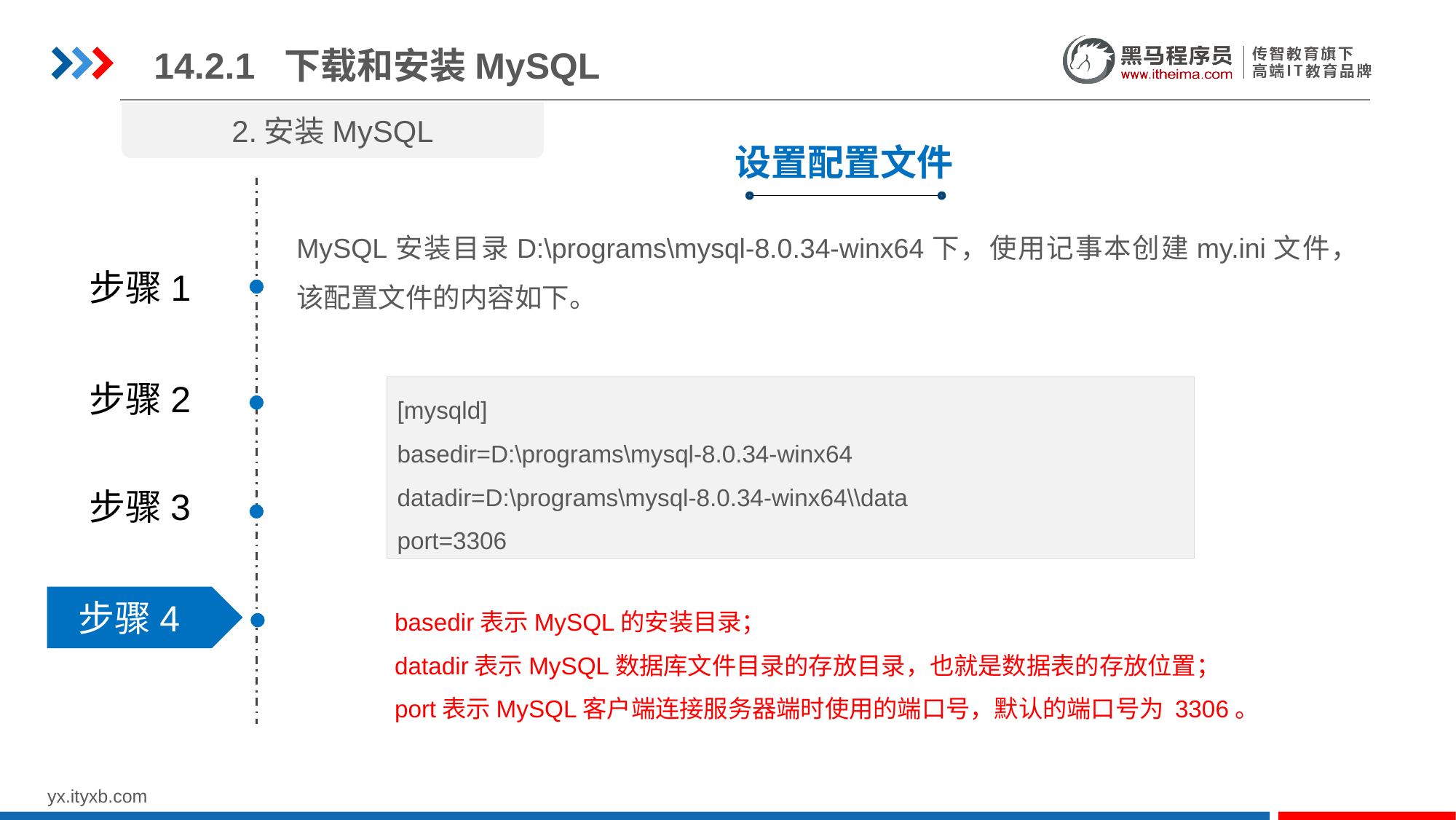

14.2.1  下载和安装MySQL

2.安装MySQL
设置配置文件
多线程

MySQL安装目录D:\programs\mysql-8.0.34-winx64下，使用记事本创建my.ini文件，该配置文件的内容如下。
步骤1

步骤2
[mysqld]
basedir=D:\programs\mysql-8.0.34-winx64
datadir=D:\programs\mysql-8.0.34-winx64\\data
port=3306

步骤3

basedir表示MySQL的安装目录；
datadir表示MySQL数据库文件目录的存放目录，也就是数据表的存放位置；
port表示MySQL客户端连接服务器端时使用的端口号，默认的端口号为 3306。

步骤4